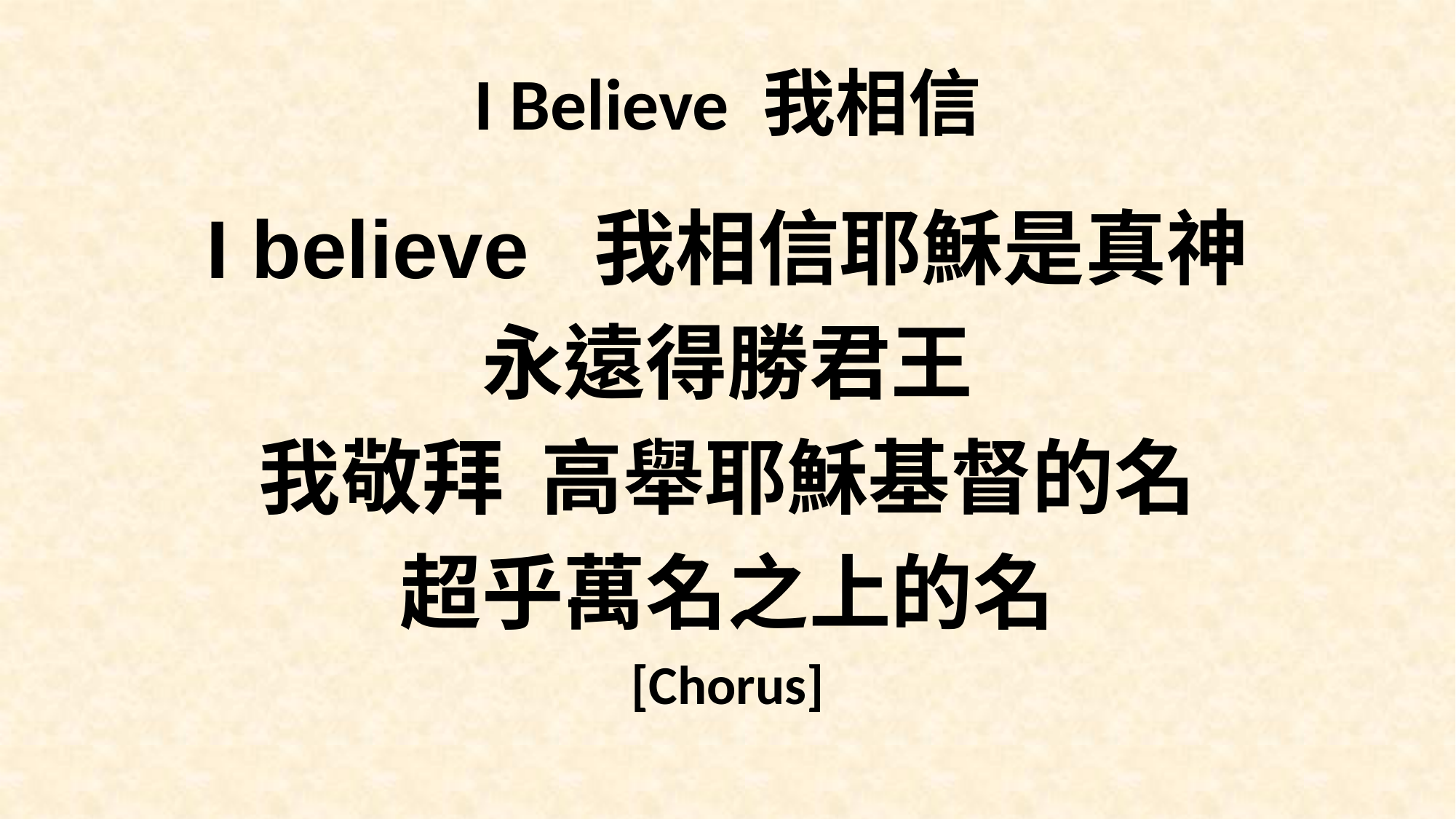

# I Believe 我相信
I believe  我相信耶穌是真神
永遠得勝君王
我敬拜  高舉耶穌基督的名
超乎萬名之上的名
[Chorus]